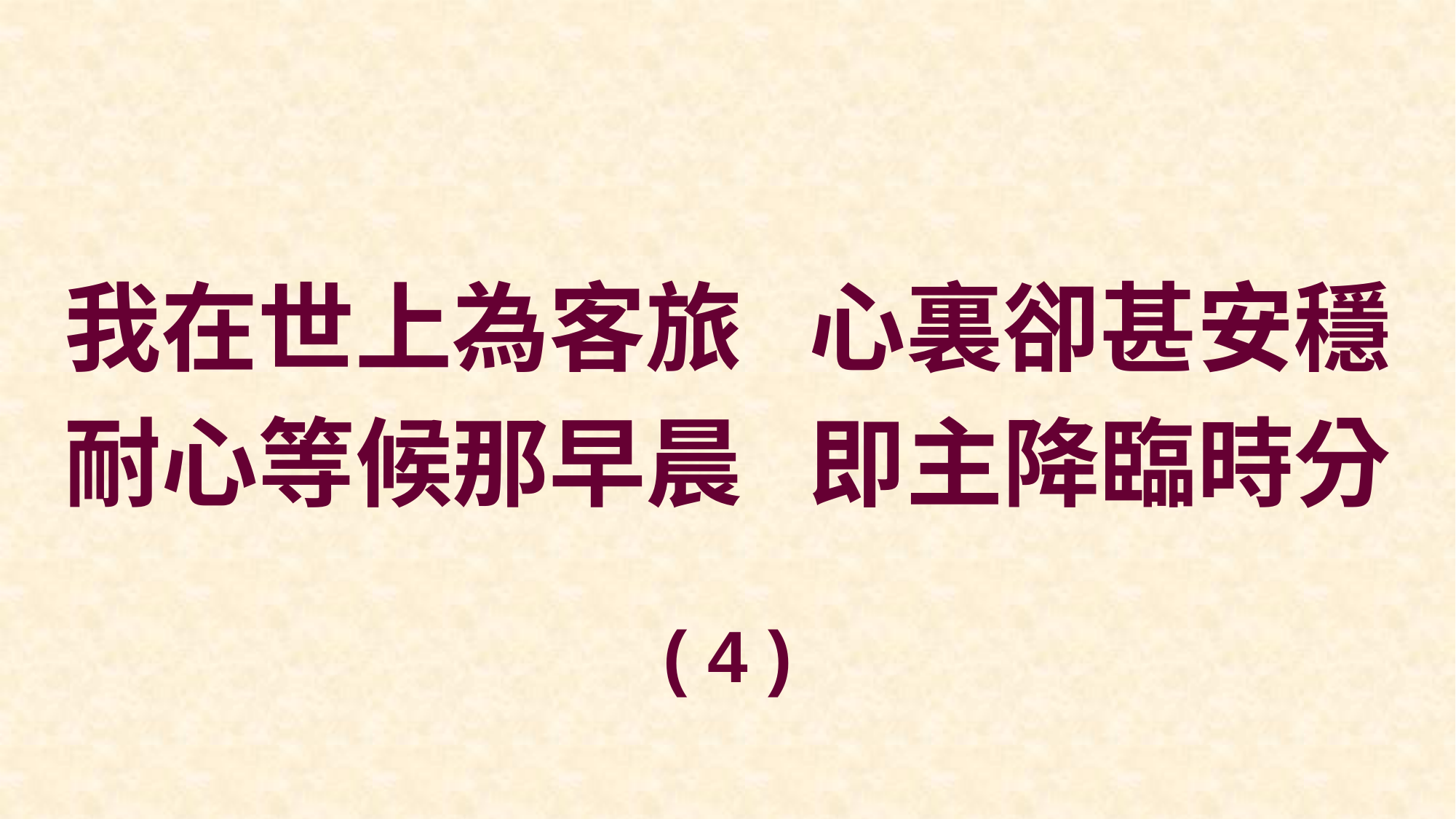

我在世上為客旅   心裏卻甚安穩
耐心等候那早晨   即主降臨時分
( 4 )